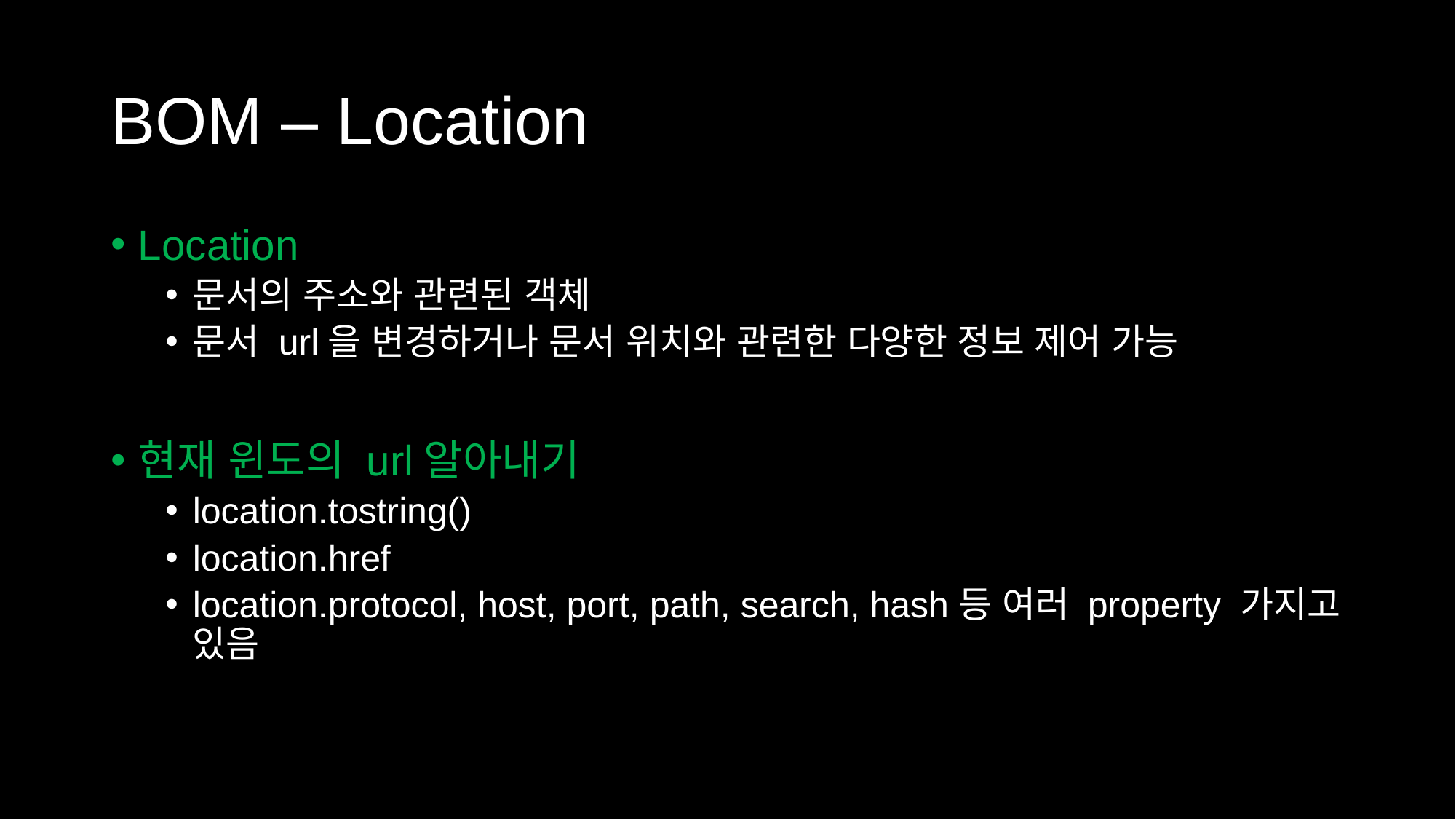

# BOM – Location
Location
문서의 주소와 관련된 객체
문서 url을 변경하거나 문서 위치와 관련한 다양한 정보 제어 가능

현재 윈도의 url알아내기
location.tostring()
location.href
location.protocol, host, port, path, search, hash등 여러 property 가지고 있음